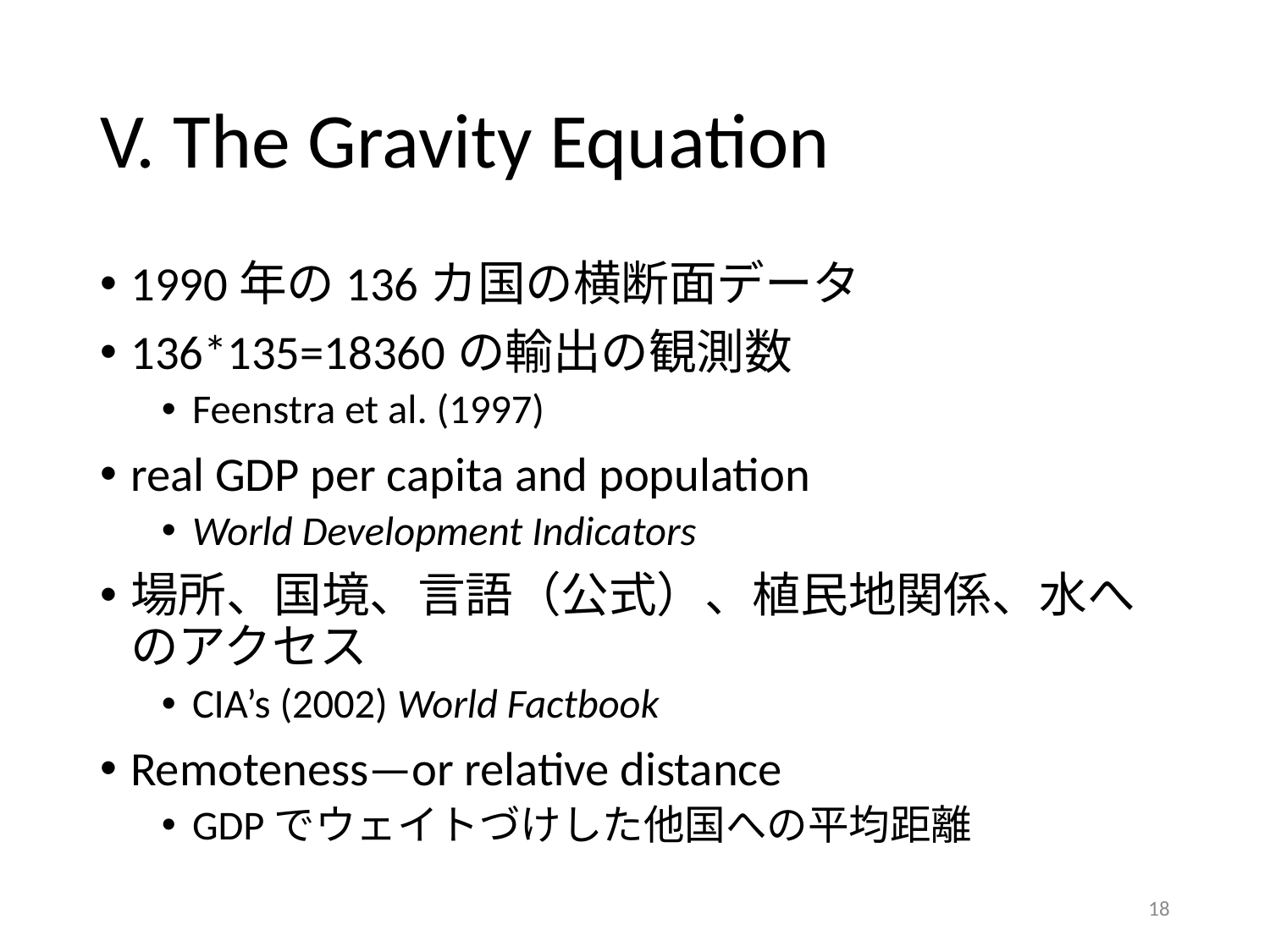

# V. The Gravity Equation
1990年の136カ国の横断面データ
136*135=18360の輸出の観測数
Feenstra et al. (1997)
real GDP per capita and population
World Development Indicators
場所、国境、言語（公式）、植民地関係、水へのアクセス
CIA’s (2002) World Factbook
Remoteness—or relative distance
GDPでウェイトづけした他国への平均距離

18